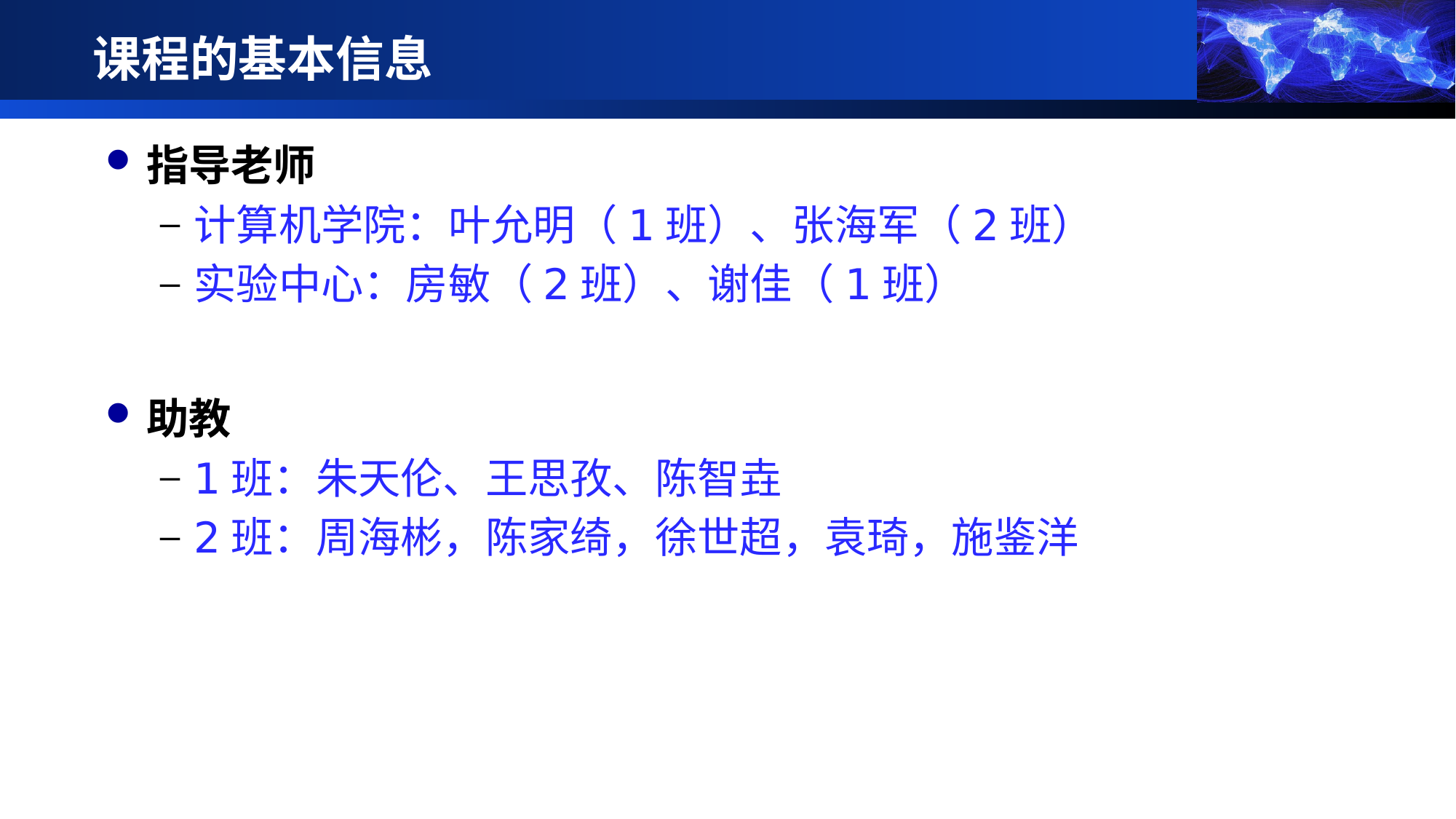

# 课程的基本信息
指导老师
计算机学院：叶允明（1班）、张海军（2班）
实验中心：房敏（2班）、谢佳（1班）

助教
1班：朱天伦、王思孜、陈智垚
2班：周海彬，陈家绮，徐世超，袁琦，施鉴洋